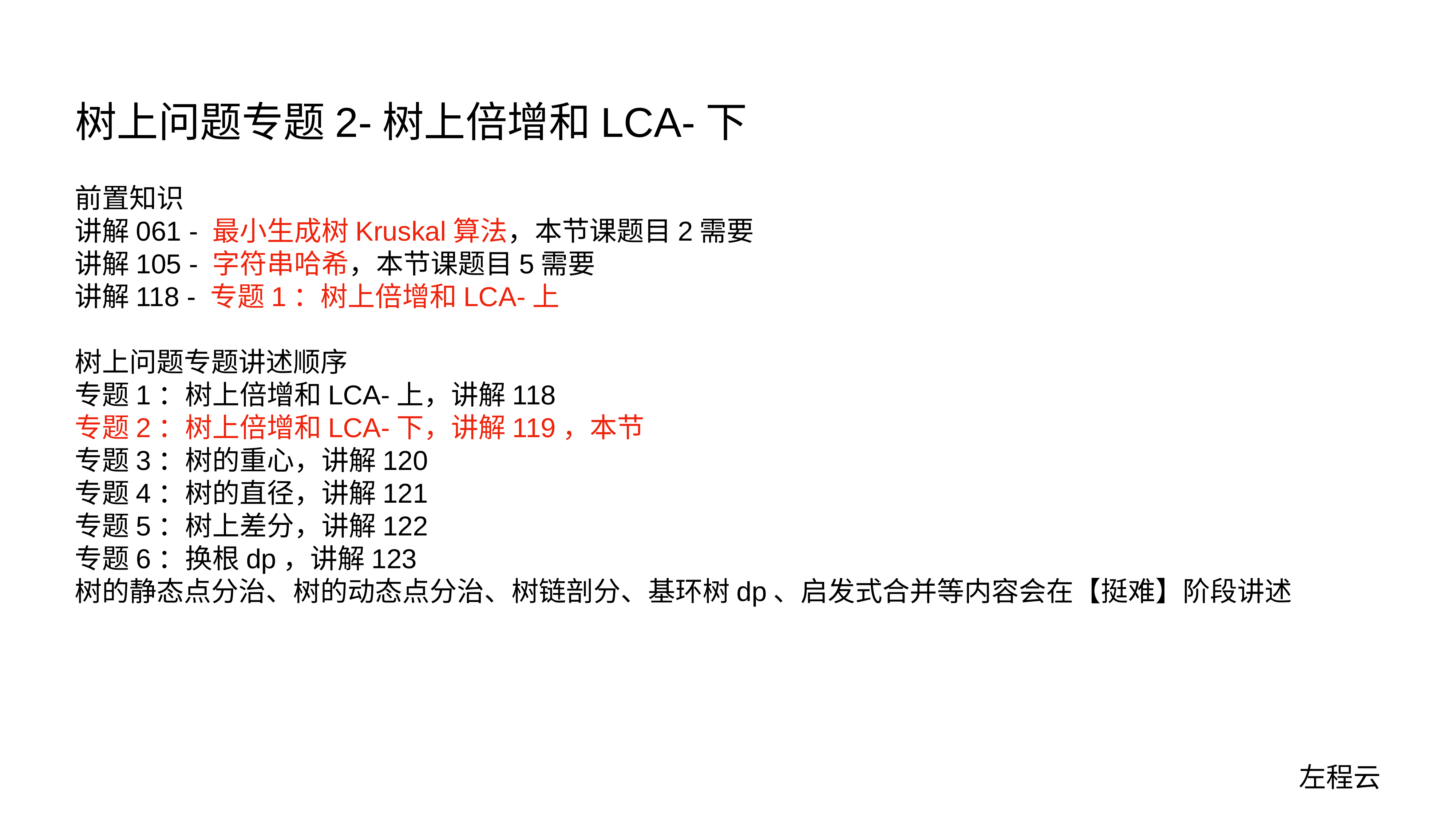

# 树上问题专题2-树上倍增和LCA-下
前置知识
讲解061 - 最小生成树Kruskal算法，本节课题目2需要
讲解105 - 字符串哈希，本节课题目5需要
讲解118 - 专题1：树上倍增和LCA-上

树上问题专题讲述顺序
专题1：树上倍增和LCA-上，讲解118
专题2：树上倍增和LCA-下，讲解119，本节
专题3：树的重心，讲解120
专题4：树的直径，讲解121
专题5：树上差分，讲解122
专题6：换根dp，讲解123
树的静态点分治、树的动态点分治、树链剖分、基环树dp、启发式合并等内容会在【挺难】阶段讲述
左程云